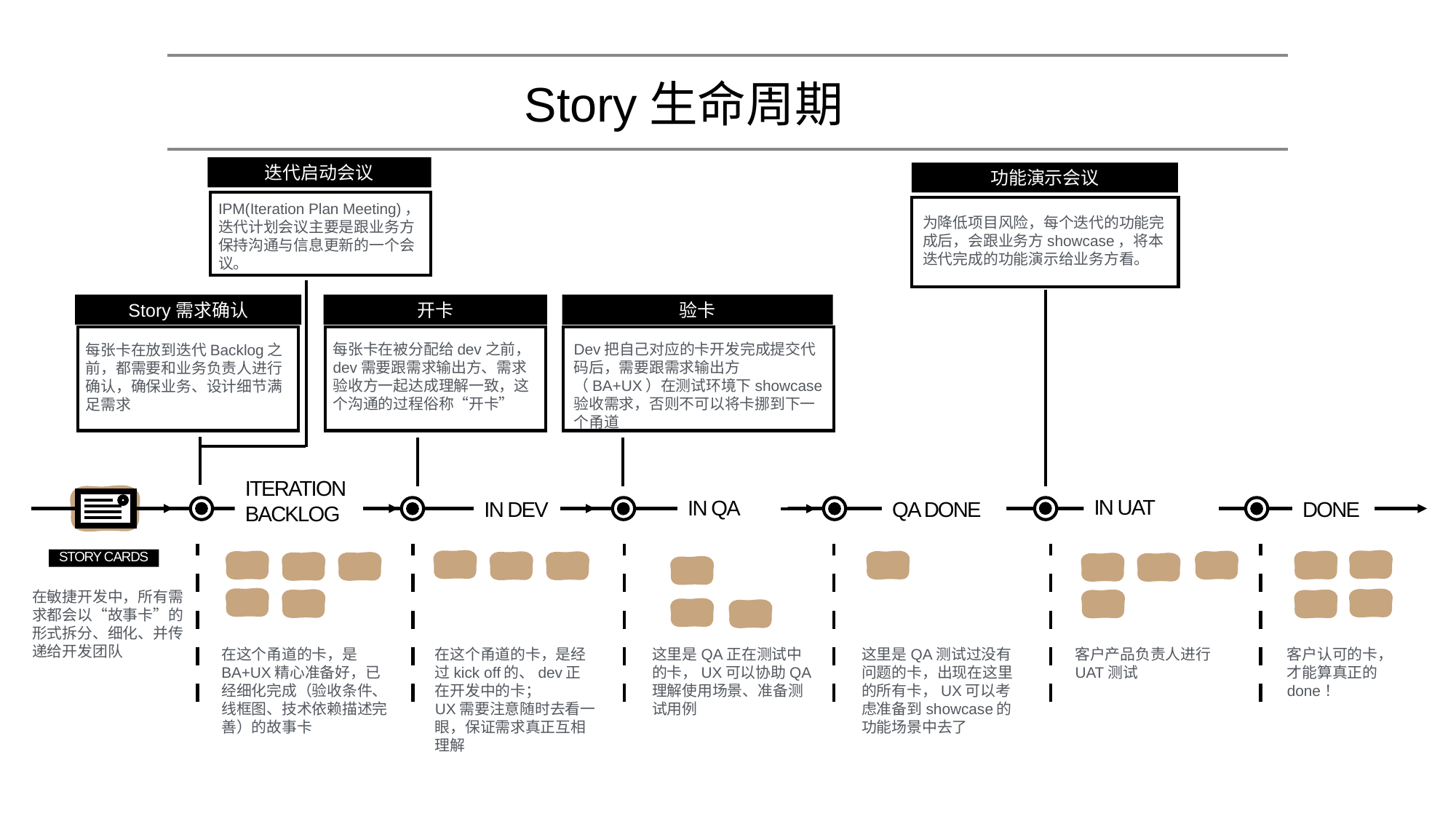

交付期

Story生命周期

迭代启动会议

IPM(Iteration Plan Meeting)，迭代计划会议主要是跟业务方保持沟通与信息更新的一个会议。

功能演示会议

为降低项目风险，每个迭代的功能完成后，会跟业务方showcase，将本迭代完成的功能演示给业务方看。

Story需求确认

每张卡在放到迭代Backlog之前，都需要和业务负责人进行确认，确保业务、设计细节满足需求

开卡

每张卡在被分配给dev之前，dev需要跟需求输出方、需求验收方一起达成理解一致，这个沟通的过程俗称“开卡”

验卡

Dev把自己对应的卡开发完成提交代码后，需要跟需求输出方（BA+UX）在测试环境下showcase验收需求，否则不可以将卡挪到下一个甬道

IteratioN
Backlog
IN qa

In UAT
in dev
QA DONE
DONE

STORY CARDS

在敏捷开发中，所有需求都会以“故事卡”的形式拆分、细化、并传递给开发团队
在这个甬道的卡，是BA+UX精心准备好，已经细化完成（验收条件、线框图、技术依赖描述完善）的故事卡
在这个甬道的卡，是经过kick off的、dev正在开发中的卡；
UX需要注意随时去看一眼，保证需求真正互相理解
这里是QA正在测试中的卡，UX可以协助QA理解使用场景、准备测试用例
这里是QA测试过没有问题的卡，出现在这里的所有卡，UX可以考虑准备到showcase的功能场景中去了
客户产品负责人进行UAT测试
客户认可的卡，才能算真正的done！